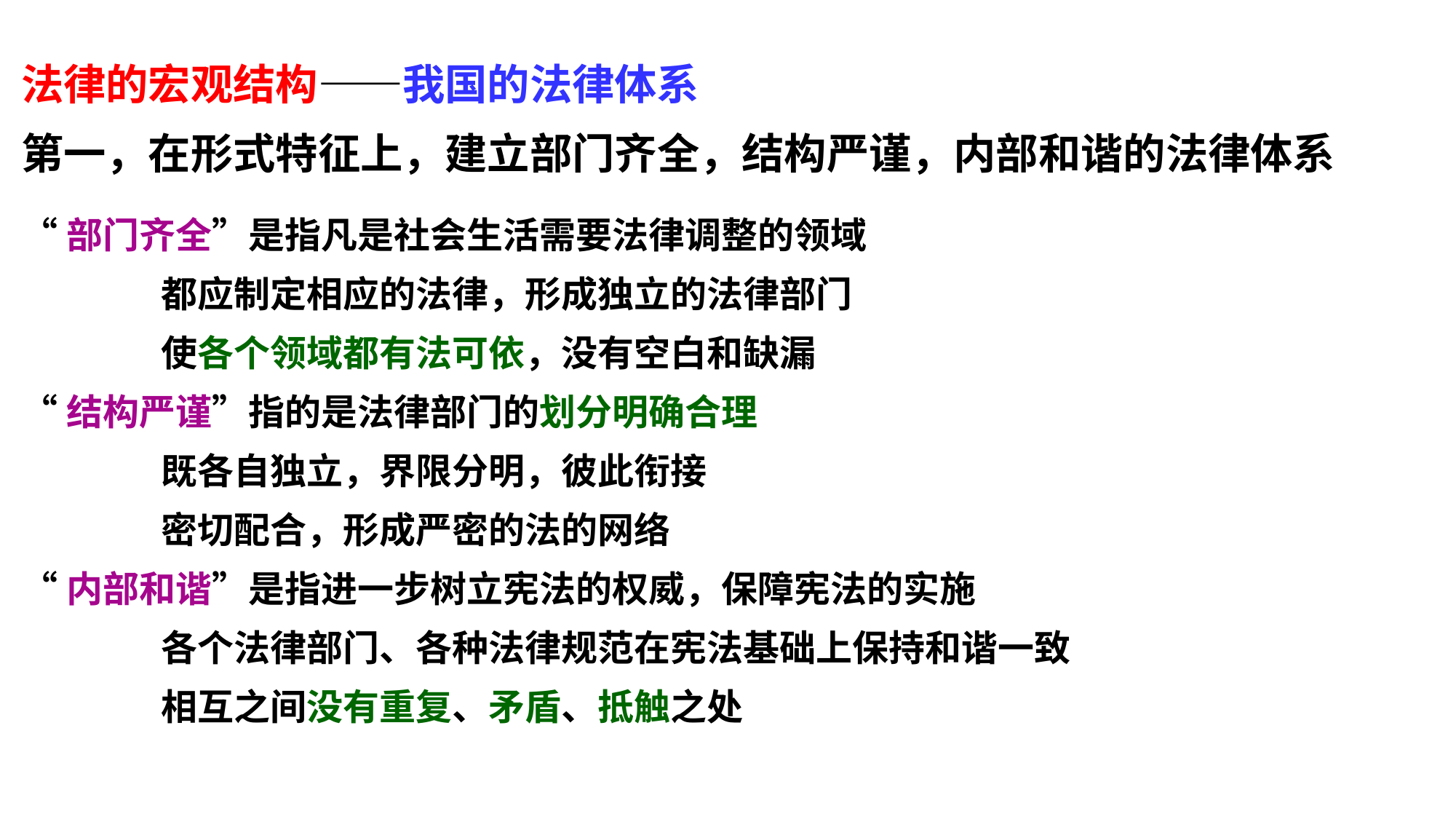

法律的宏观结构——我国的法律体系
第一，在形式特征上，建立部门齐全，结构严谨，内部和谐的法律体系

“部门齐全”是指凡是社会生活需要法律调整的领域
                都应制定相应的法律，形成独立的法律部门
                使各个领域都有法可依，没有空白和缺漏
“结构严谨”指的是法律部门的划分明确合理
                既各自独立，界限分明，彼此衔接
                密切配合，形成严密的法的网络
“内部和谐”是指进一步树立宪法的权威，保障宪法的实施
                各个法律部门、各种法律规范在宪法基础上保持和谐一致
                相互之间没有重复、矛盾、抵触之处